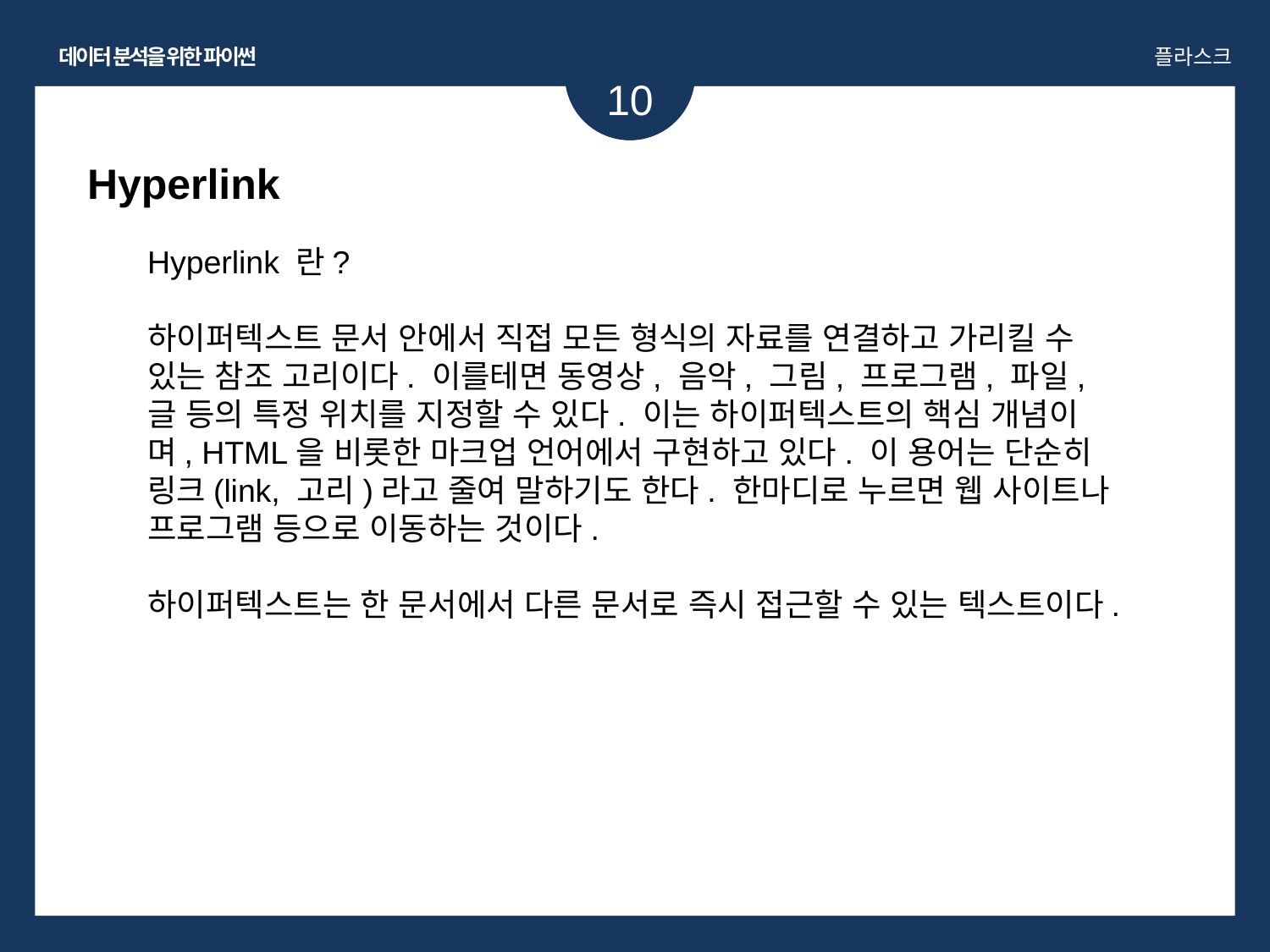

데이터 분석을 위한 파이썬
플라스크
10
Hyperlink
Hyperlink 란?

하이퍼텍스트 문서 안에서 직접 모든 형식의 자료를 연결하고 가리킬 수 있는 참조 고리이다. 이를테면 동영상, 음악, 그림, 프로그램, 파일, 글 등의 특정 위치를 지정할 수 있다. 이는 하이퍼텍스트의 핵심 개념이며, HTML을 비롯한 마크업 언어에서 구현하고 있다. 이 용어는 단순히 링크(link, 고리)라고 줄여 말하기도 한다. 한마디로 누르면 웹 사이트나 프로그램 등으로 이동하는 것이다.

하이퍼텍스트는 한 문서에서 다른 문서로 즉시 접근할 수 있는 텍스트이다.